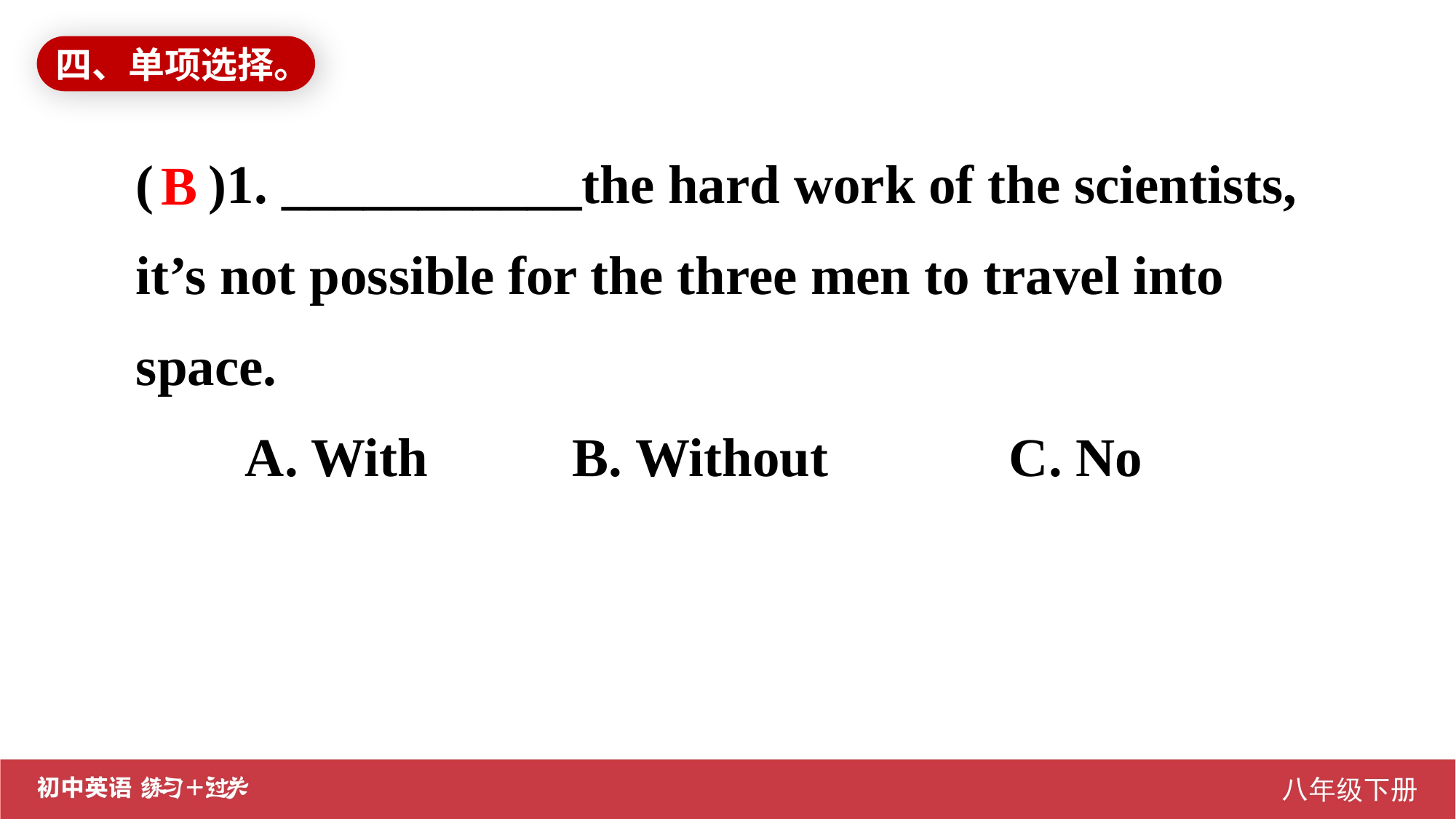

四、单项选择。
(    )1. ___________the hard work of the scientists,  it’s not possible for the three men to travel into space.
	A. With		B. Without		C. No
B